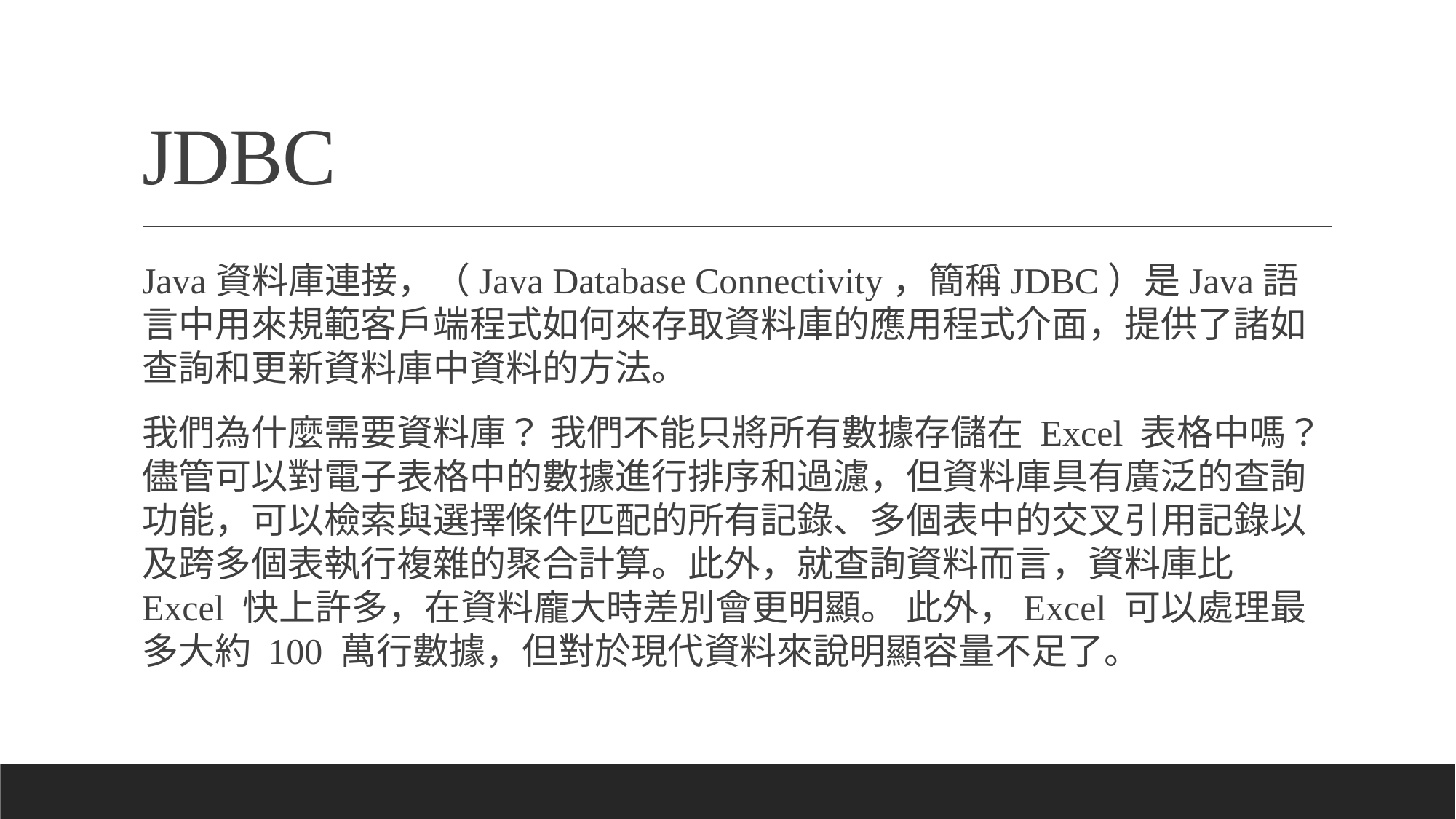

# JDBC
Java資料庫連接，（Java Database Connectivity，簡稱JDBC）是Java語言中用來規範客戶端程式如何來存取資料庫的應用程式介面，提供了諸如查詢和更新資料庫中資料的方法。
我們為什麼需要資料庫？ 我們不能只將所有數據存儲在 Excel 表格中嗎？ 儘管可以對電子表格中的數據進行排序和過濾，但資料庫具有廣泛的查詢功能，可以檢索與選擇條件匹配的所有記錄、多個表中的交叉引用記錄以及跨多個表執行複雜的聚合計算。此外，就查詢資料而言，資料庫比 Excel 快上許多，在資料龐大時差別會更明顯。 此外，Excel 可以處理最多大約 100 萬行數據，但對於現代資料來說明顯容量不足了。